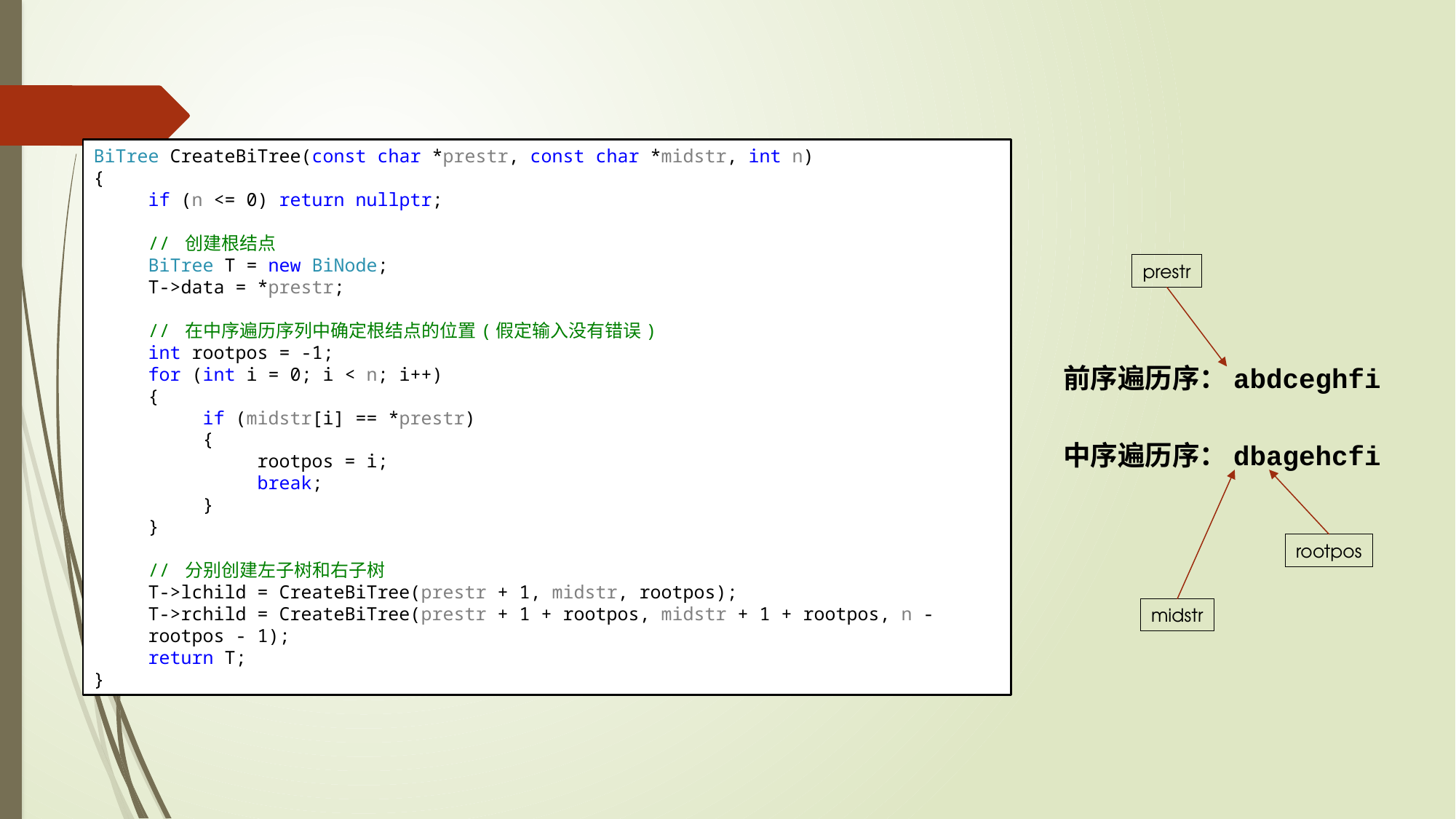

BiTree CreateBiTree(const char *prestr, const char *midstr, int n)
{
if (n <= 0) return nullptr;

// 创建根结点
BiTree T = new BiNode;
T->data = *prestr;

// 在中序遍历序列中确定根结点的位置(假定输入没有错误)
int rootpos = -1;
for (int i = 0; i < n; i++)
{
if (midstr[i] == *prestr)
{
rootpos = i;
break;
}
}

// 分别创建左子树和右子树
T->lchild = CreateBiTree(prestr + 1, midstr, rootpos);
T->rchild = CreateBiTree(prestr + 1 + rootpos, midstr + 1 + rootpos, n - rootpos - 1);
return T;
}
prestr
前序遍历序：abdceghfi
中序遍历序：dbagehcfi
rootpos
midstr